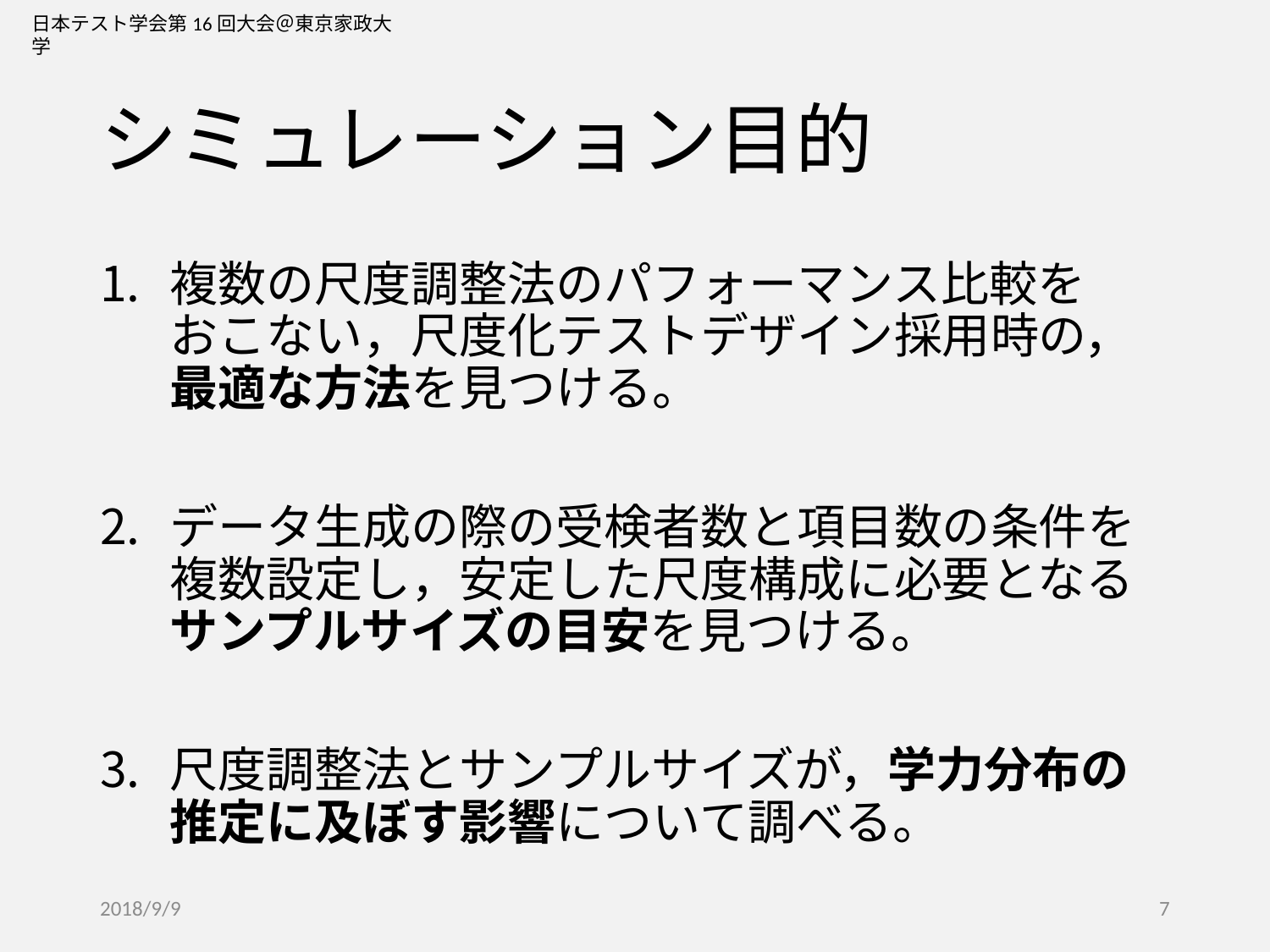

# シミュレーション目的
複数の尺度調整法のパフォーマンス比較を　おこない，尺度化テストデザイン採用時の，最適な方法を見つける。

データ生成の際の受検者数と項目数の条件を複数設定し，安定した尺度構成に必要となるサンプルサイズの目安を見つける。

尺度調整法とサンプルサイズが，学力分布の推定に及ぼす影響について調べる。
2018/9/9
7